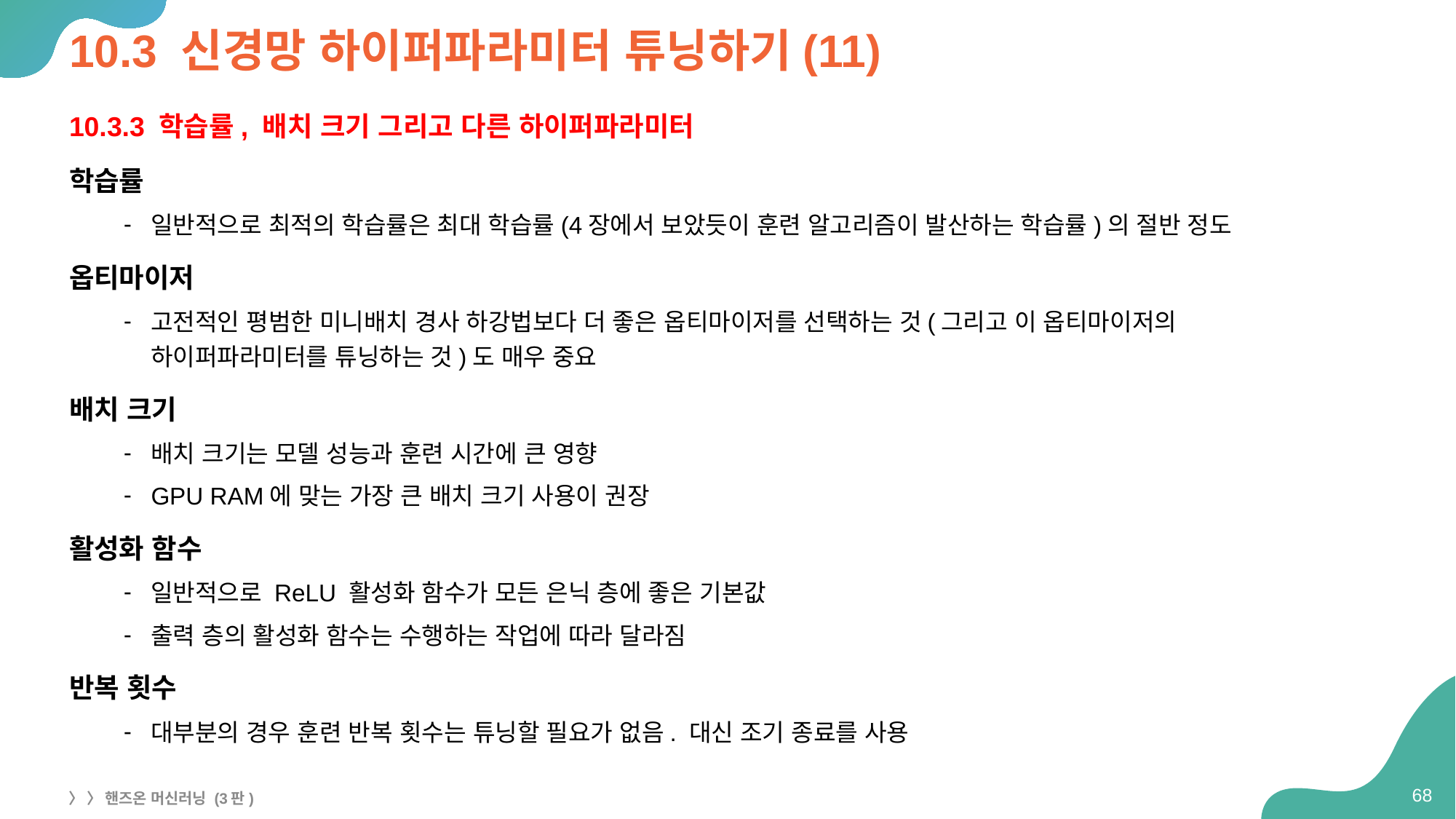

# 10.3 신경망 하이퍼파라미터 튜닝하기(11)
10.3.3 학습률, 배치 크기 그리고 다른 하이퍼파라미터
학습률
일반적으로 최적의 학습률은 최대 학습률(4장에서 보았듯이 훈련 알고리즘이 발산하는 학습률)의 절반 정도
옵티마이저
고전적인 평범한 미니배치 경사 하강법보다 더 좋은 옵티마이저를 선택하는 것(그리고 이 옵티마이저의
하이퍼파라미터를 튜닝하는 것)도 매우 중요
배치 크기
배치 크기는 모델 성능과 훈련 시간에 큰 영향
GPU RAM에 맞는 가장 큰 배치 크기 사용이 권장
활성화 함수
일반적으로 ReLU 활성화 함수가 모든 은닉 층에 좋은 기본값
출력 층의 활성화 함수는 수행하는 작업에 따라 달라짐
반복 횟수
대부분의 경우 훈련 반복 횟수는 튜닝할 필요가 없음. 대신 조기 종료를 사용
68
〉 〉 핸즈온 머신러닝 (3판)